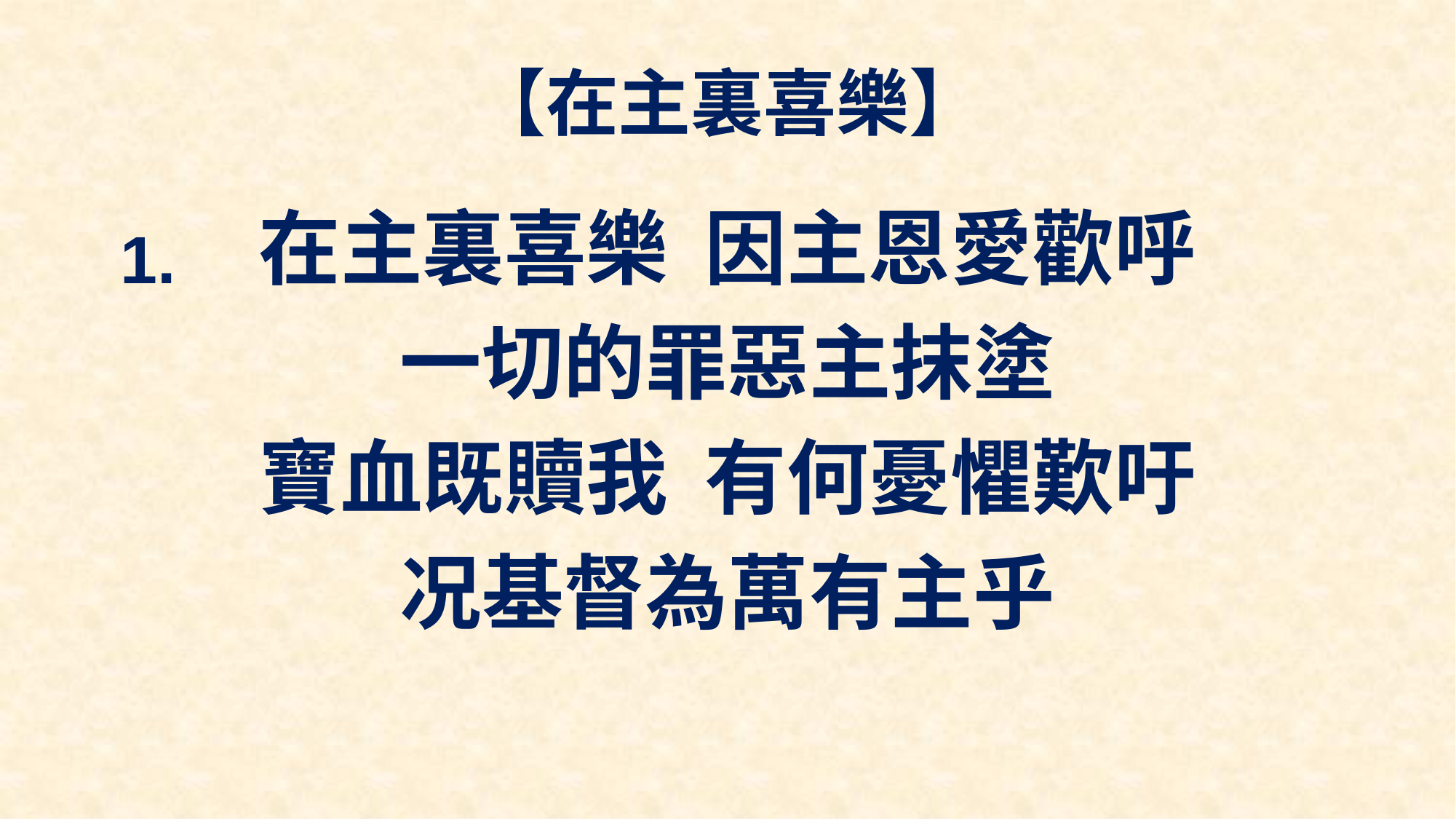

# 【在主裏喜樂】
在主裏喜樂  因主恩愛歡呼
一切的罪惡主抹塗
寶血既贖我  有何憂懼歎吁
况基督為萬有主乎
1.